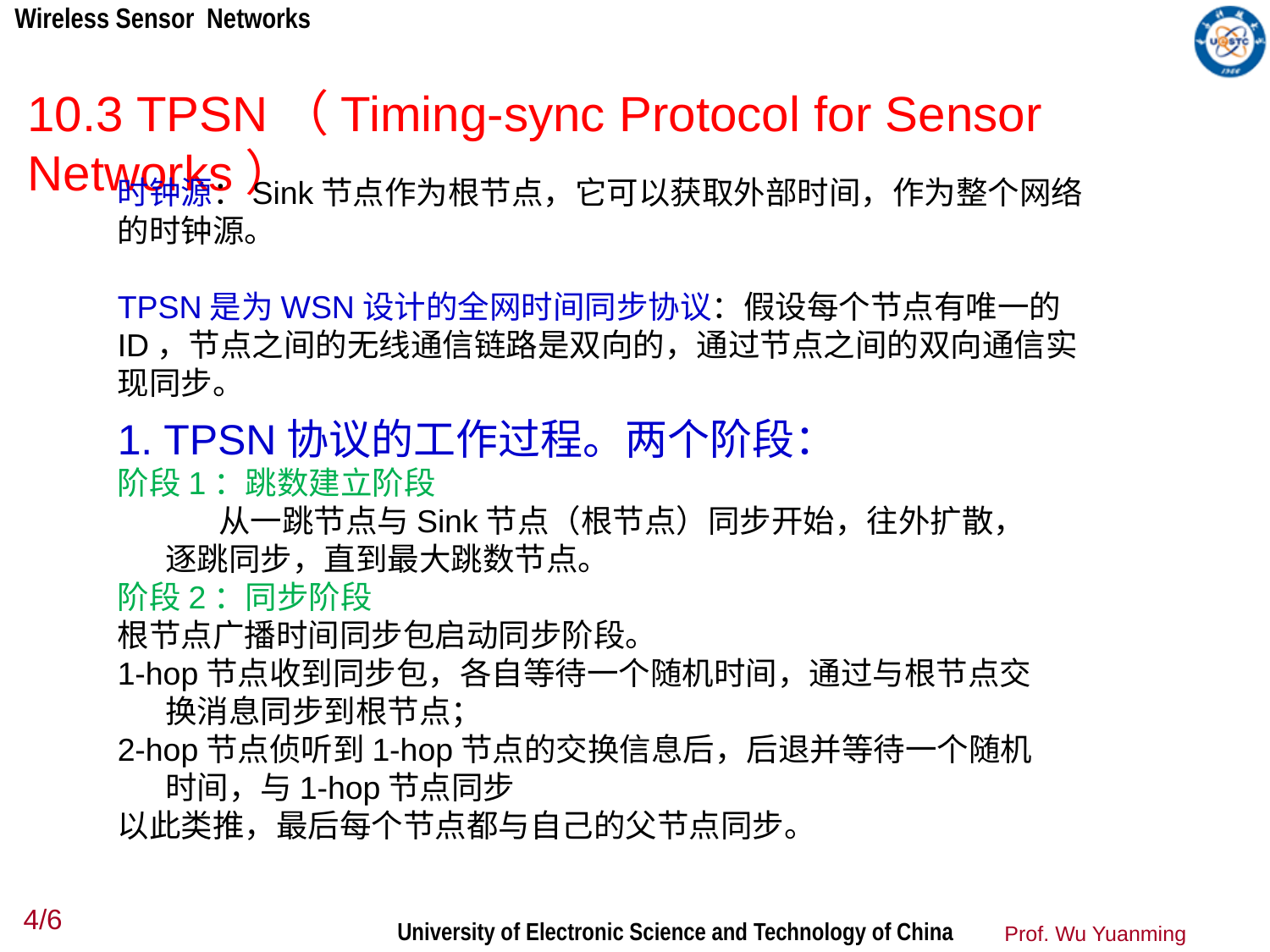

10.3 TPSN（Timing-sync Protocol for Sensor Networks）
时钟源：Sink节点作为根节点，它可以获取外部时间，作为整个网络的时钟源。

TPSN是为WSN设计的全网时间同步协议：假设每个节点有唯一的ID，节点之间的无线通信链路是双向的，通过节点之间的双向通信实现同步。
1. TPSN协议的工作过程。两个阶段：
阶段1：跳数建立阶段
             从一跳节点与Sink节点（根节点）同步开始，往外扩散，逐跳同步，直到最大跳数节点。
阶段2：同步阶段
根节点广播时间同步包启动同步阶段。
1-hop节点收到同步包，各自等待一个随机时间，通过与根节点交换消息同步到根节点；
2-hop节点侦听到1-hop节点的交换信息后，后退并等待一个随机时间，与1-hop节点同步
以此类推，最后每个节点都与自己的父节点同步。
4/6
Prof. Wu Yuanming